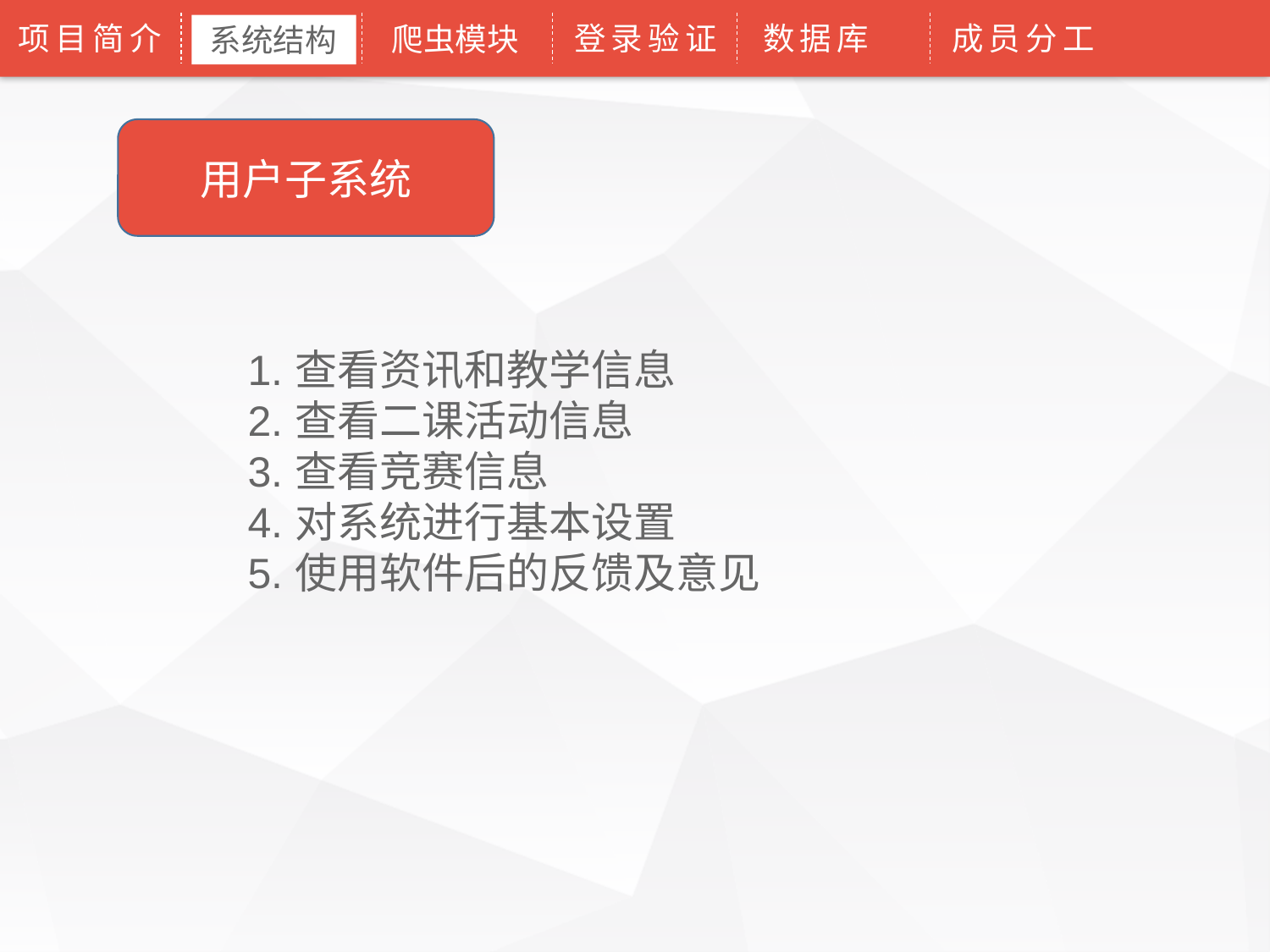

项目简介
登录验证
数据库
成员分工
爬虫模块
系统结构

用户子系统
查看资讯和教学信息
查看二课活动信息
查看竞赛信息
对系统进行基本设置
使用软件后的反馈及意见